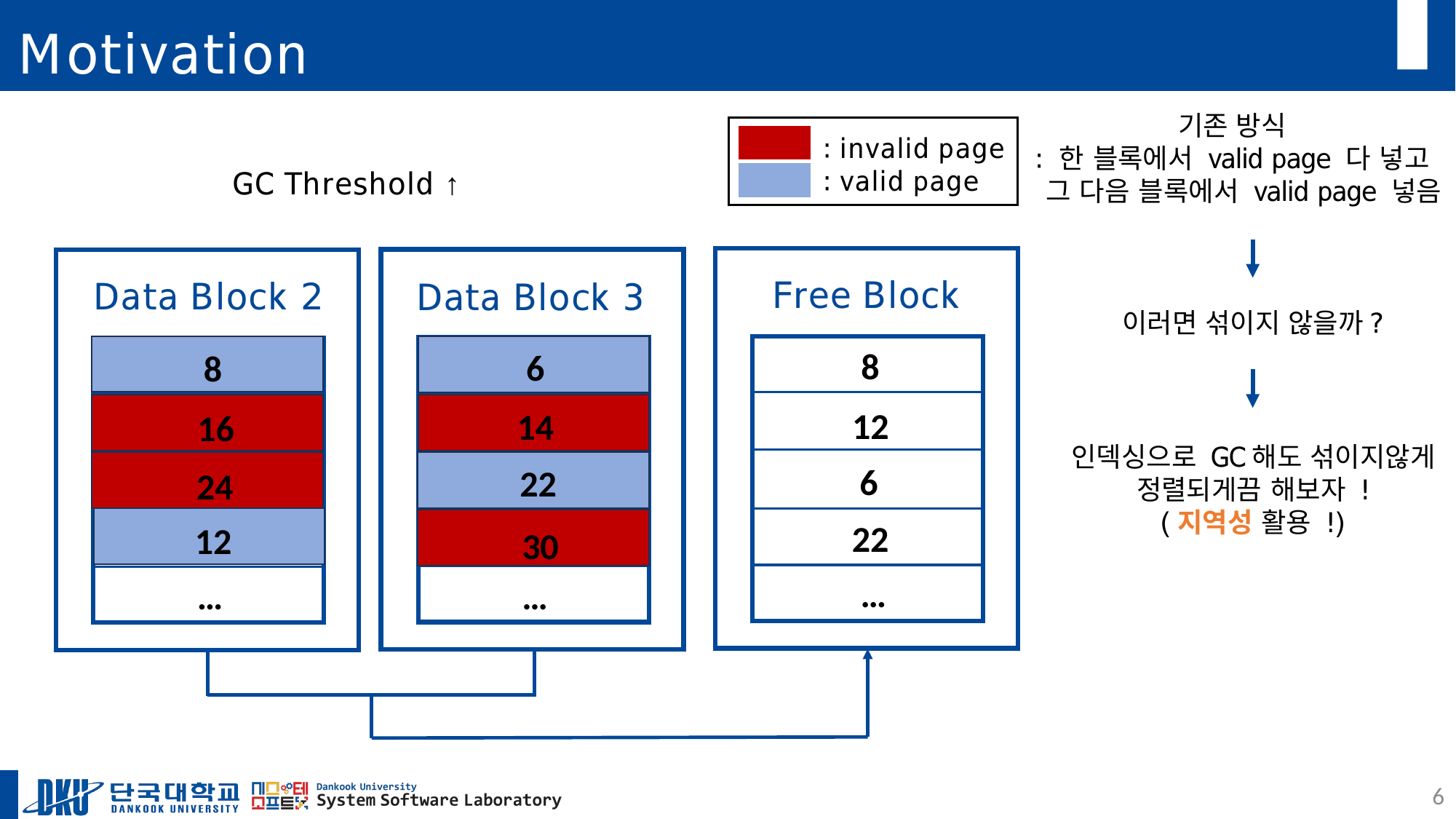

# Motivation
기존 방식
: 한 블록에서 valid page 다 넣고
  그 다음 블록에서 valid page 넣음

: invalid page
: valid page

GC Threshold ↑

Free Block
Data Block 2
Data Block 3
이러면 섞이지 않을까?

8
6
8

12
14
16
인덱싱으로 GC해도 섞이지않게
정렬되게끔 해보자 !
(지역성 활용 !)

6
22
24

22
12
30
…
…
…
6